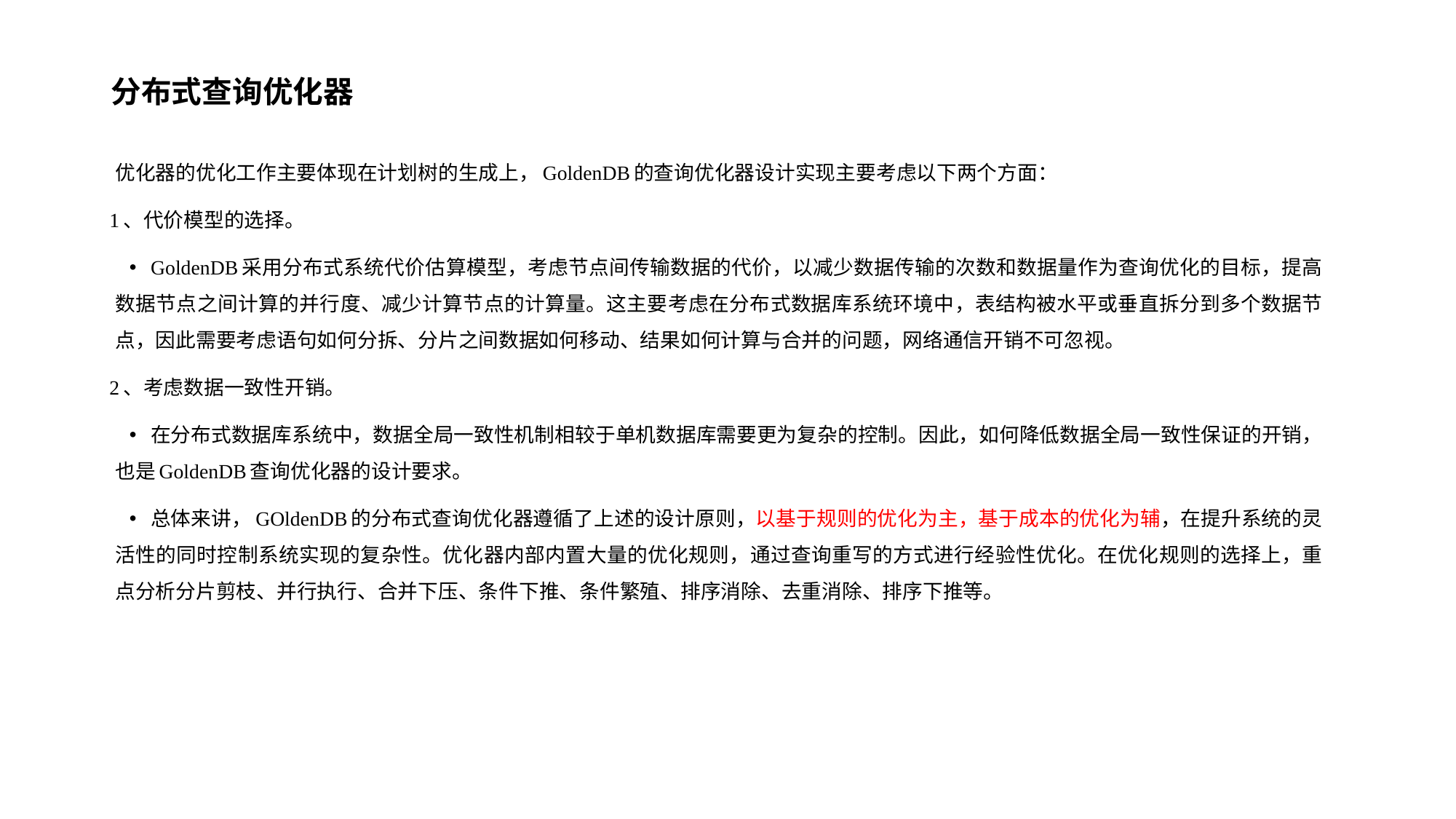

# 分布式查询优化器
优化器的优化工作主要体现在计划树的生成上，GoldenDB的查询优化器设计实现主要考虑以下两个方面：
    1、代价模型的选择。
GoldenDB采用分布式系统代价估算模型，考虑节点间传输数据的代价，以减少数据传输的次数和数据量作为查询优化的目标，提高数据节点之间计算的并行度、减少计算节点的计算量。这主要考虑在分布式数据库系统环境中，表结构被水平或垂直拆分到多个数据节点，因此需要考虑语句如何分拆、分片之间数据如何移动、结果如何计算与合并的问题，网络通信开销不可忽视。
    2、考虑数据一致性开销。
在分布式数据库系统中，数据全局一致性机制相较于单机数据库需要更为复杂的控制。因此，如何降低数据全局一致性保证的开销，也是GoldenDB查询优化器的设计要求。
总体来讲，GOldenDB的分布式查询优化器遵循了上述的设计原则，以基于规则的优化为主，基于成本的优化为辅，在提升系统的灵活性的同时控制系统实现的复杂性。优化器内部内置大量的优化规则，通过查询重写的方式进行经验性优化。在优化规则的选择上，重点分析分片剪枝、并行执行、合并下压、条件下推、条件繁殖、排序消除、去重消除、排序下推等。